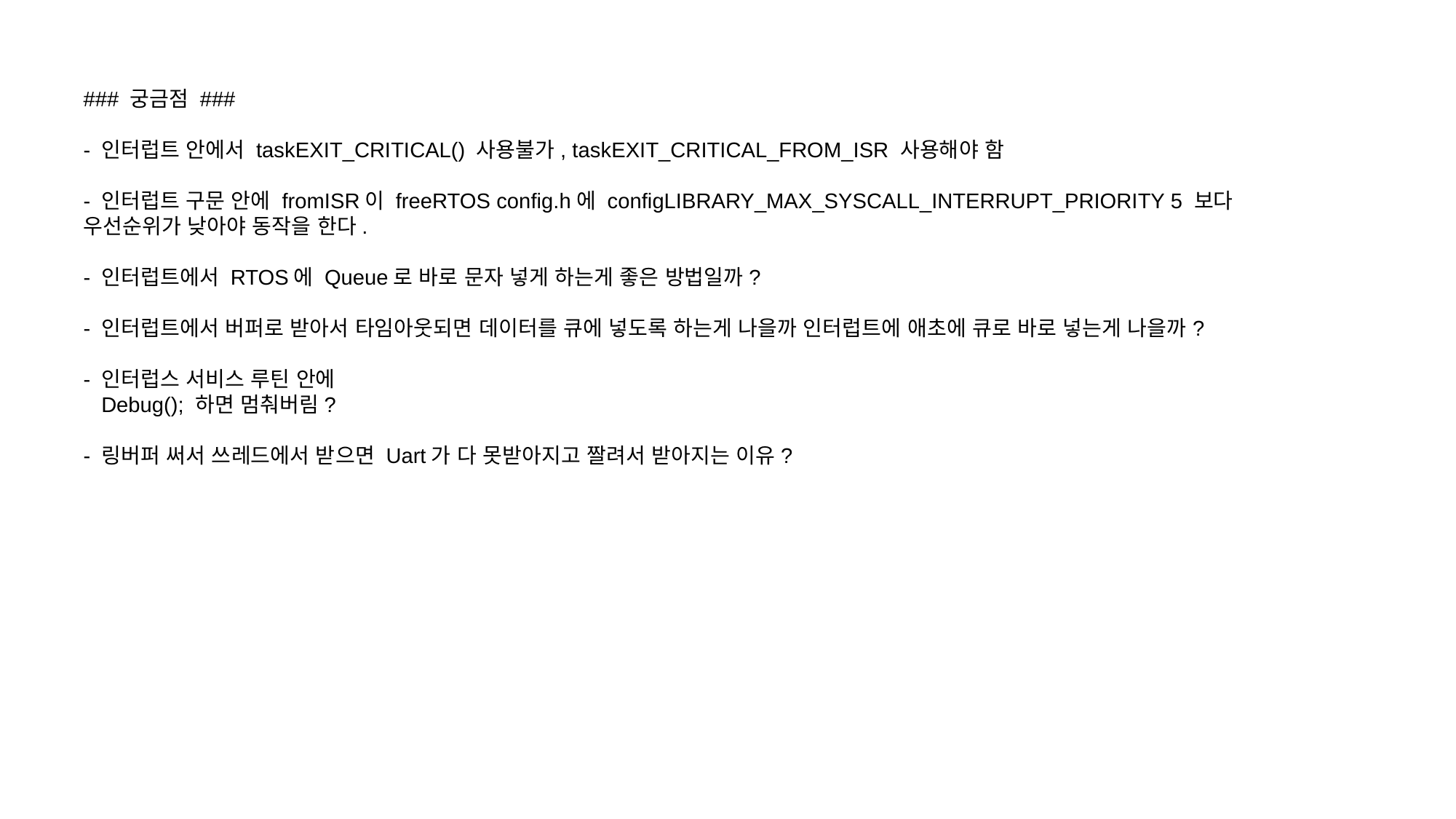

### 궁금점 ###

- 인터럽트 안에서 taskEXIT_CRITICAL() 사용불가, taskEXIT_CRITICAL_FROM_ISR 사용해야 함

- 인터럽트 구문 안에 fromISR이 freeRTOS config.h에 configLIBRARY_MAX_SYSCALL_INTERRUPT_PRIORITY 5 보다 우선순위가 낮아야 동작을 한다.

- 인터럽트에서 RTOS에 Queue로 바로 문자 넣게 하는게 좋은 방법일까?

- 인터럽트에서 버퍼로 받아서 타임아웃되면 데이터를 큐에 넣도록 하는게 나을까 인터럽트에 애초에 큐로 바로 넣는게 나을까?

- 인터럽스 서비스 루틴 안에
   Debug(); 하면 멈춰버림?

- 링버퍼 써서 쓰레드에서 받으면 Uart가 다 못받아지고 짤려서 받아지는 이유?